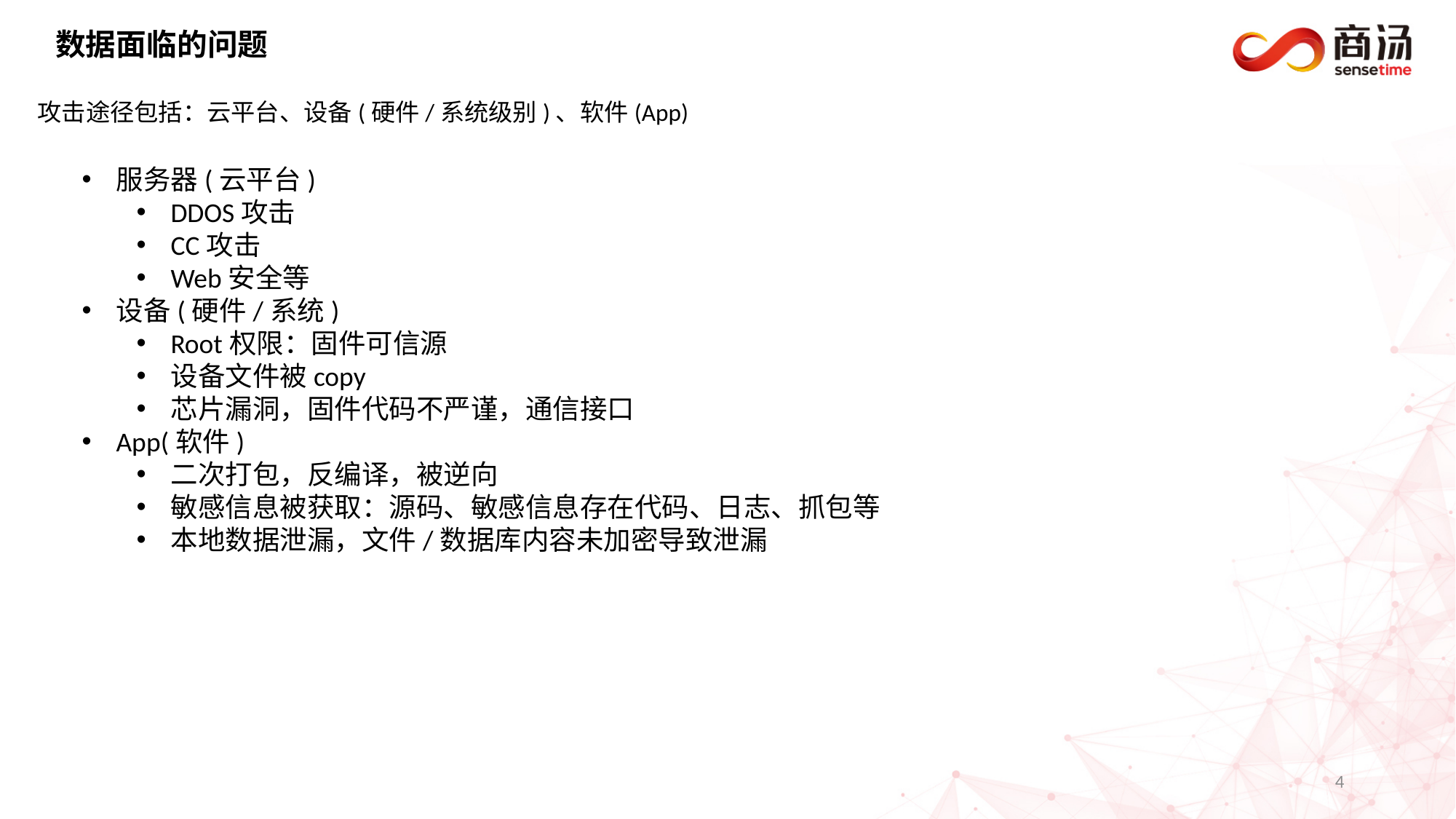

数据面临的问题
攻击途径包括：云平台、设备(硬件/系统级别)、软件(App)
服务器(云平台)
DDOS攻击
CC攻击
Web安全等
设备(硬件/系统)
Root权限：固件可信源
设备文件被copy
芯片漏洞，固件代码不严谨，通信接口
App(软件)
二次打包，反编译，被逆向
敏感信息被获取：源码、敏感信息存在代码、日志、抓包等
本地数据泄漏，文件/数据库内容未加密导致泄漏
4